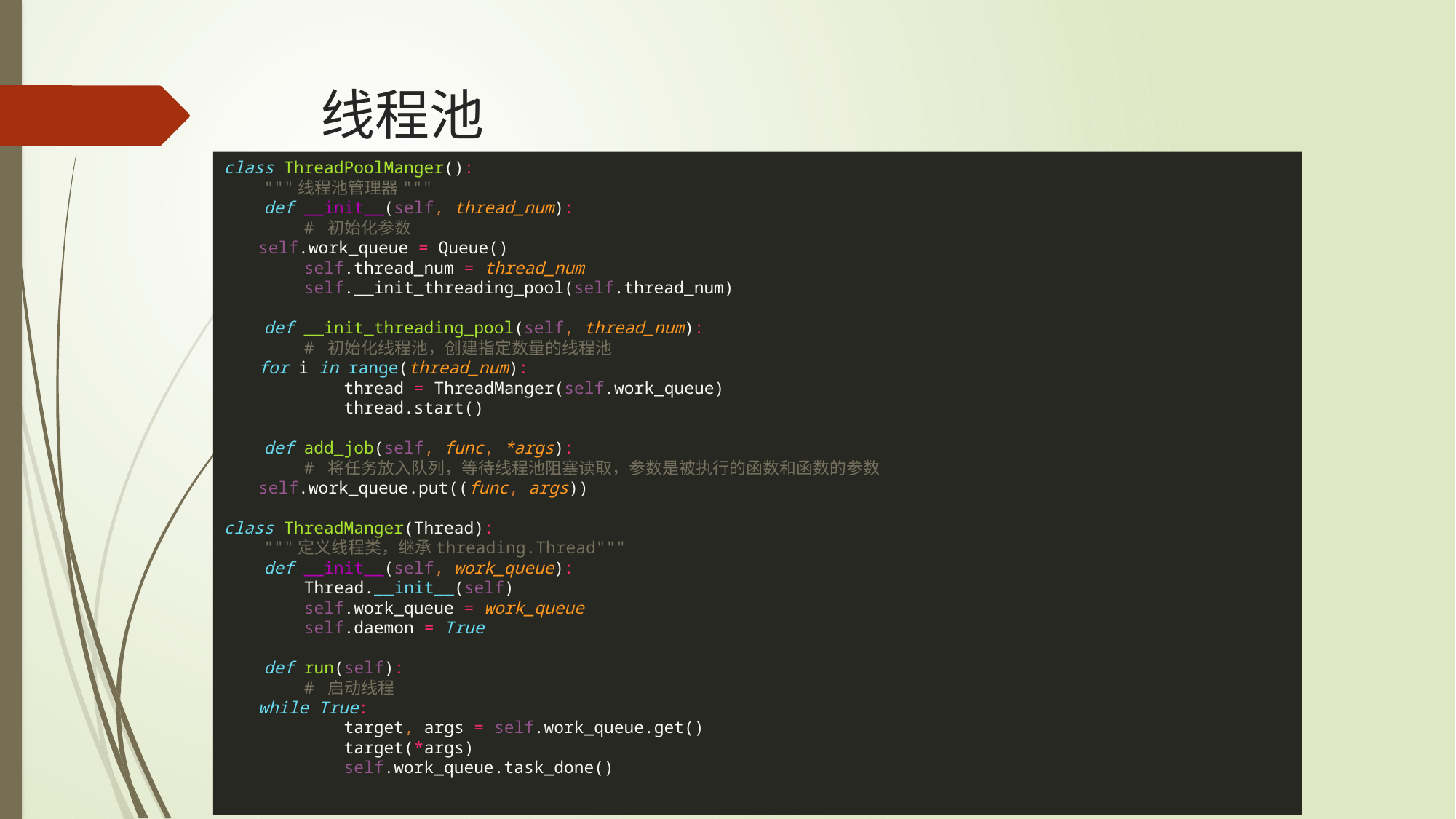

# 线程池
class ThreadPoolManger():
    """线程池管理器"""
    def __init__(self, thread_num):
        # 初始化参数
        self.work_queue = Queue()
        self.thread_num = thread_num
        self.__init_threading_pool(self.thread_num)
    def __init_threading_pool(self, thread_num):
        # 初始化线程池，创建指定数量的线程池
        for i in range(thread_num):
            thread = ThreadManger(self.work_queue)
            thread.start()
    def add_job(self, func, *args):
        # 将任务放入队列，等待线程池阻塞读取，参数是被执行的函数和函数的参数
        self.work_queue.put((func, args))
class ThreadManger(Thread):
    """定义线程类，继承threading.Thread"""
    def __init__(self, work_queue):
        Thread.__init__(self)
        self.work_queue = work_queue
        self.daemon = True
    def run(self):
        # 启动线程
        while True:
            target, args = self.work_queue.get()
            target(*args)
            self.work_queue.task_done()